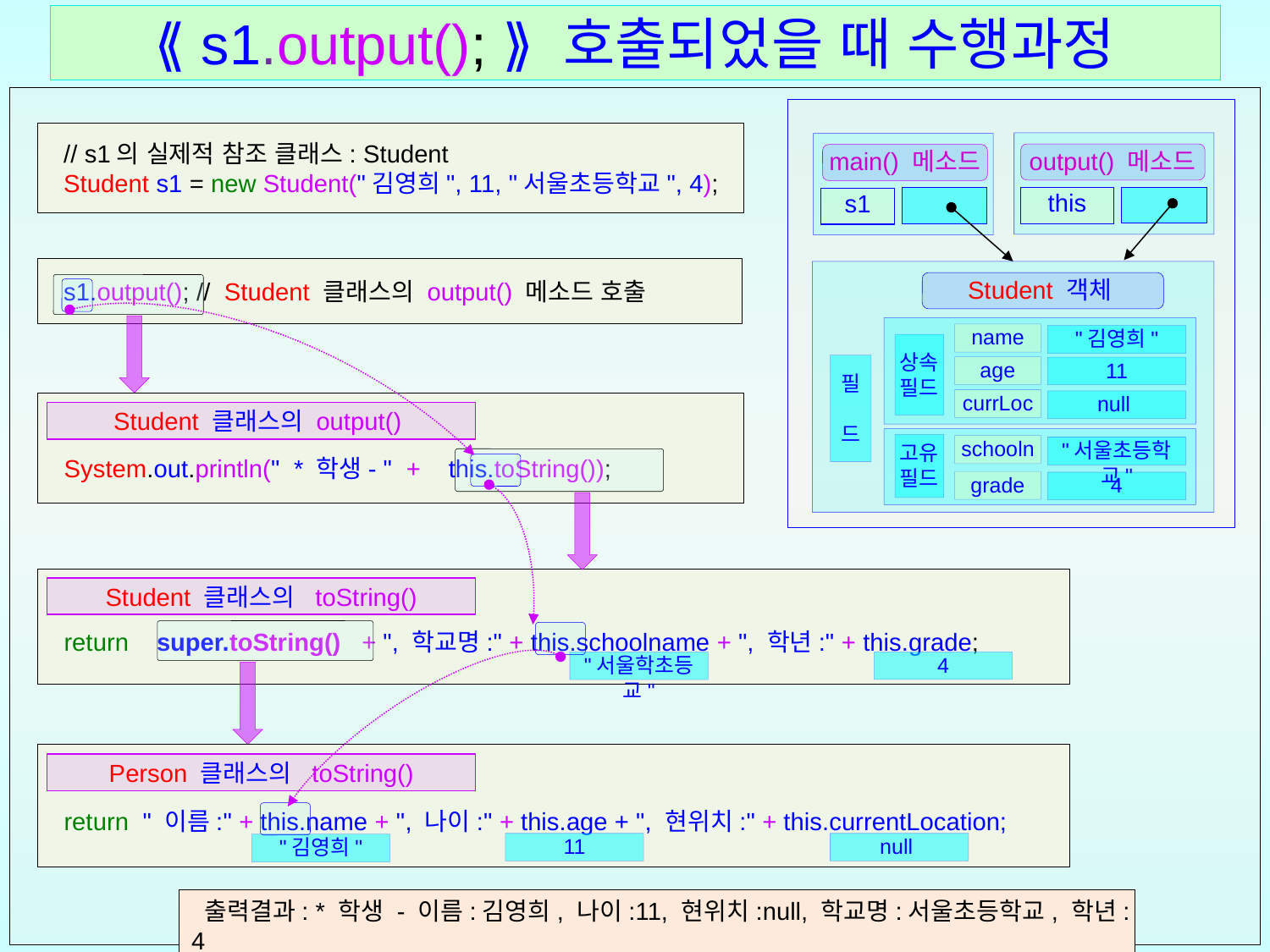

# ⟪ s1.output(); ⟫ 호출되었을 때 수행과정

  // s1의 실제적 참조 클래스: Student
  Student s1 = new Student("김영희", 11, "서울초등학교", 4);

output() 메소드
main() 메소드

this

s1

  s1.output(); //  Student 클래스의 output() 메소드 호출

Student 객체

name
"김영희"
상속
필드
필

드
age
11
currLoc
null

  System.out.println("  * 학생- "  +    this.toString());
Student 클래스의 output()

고유
필드
schooln
"서울초등학교"

grade
4

  return    super.toString()   + ", 학교명:" + this.schoolname + ", 학년:" + this.grade;
Student 클래스의  toString()

"서울학초등교"
4

  return  " 이름:" + this.name + ", 나이:" + this.age + ", 현위치:" + this.currentLocation;
Person 클래스의  toString()

11
null
"김영희"
 출력결과: * 학생 - 이름:김영희, 나이:11, 현위치:null, 학교명:서울초등학교, 학년:4